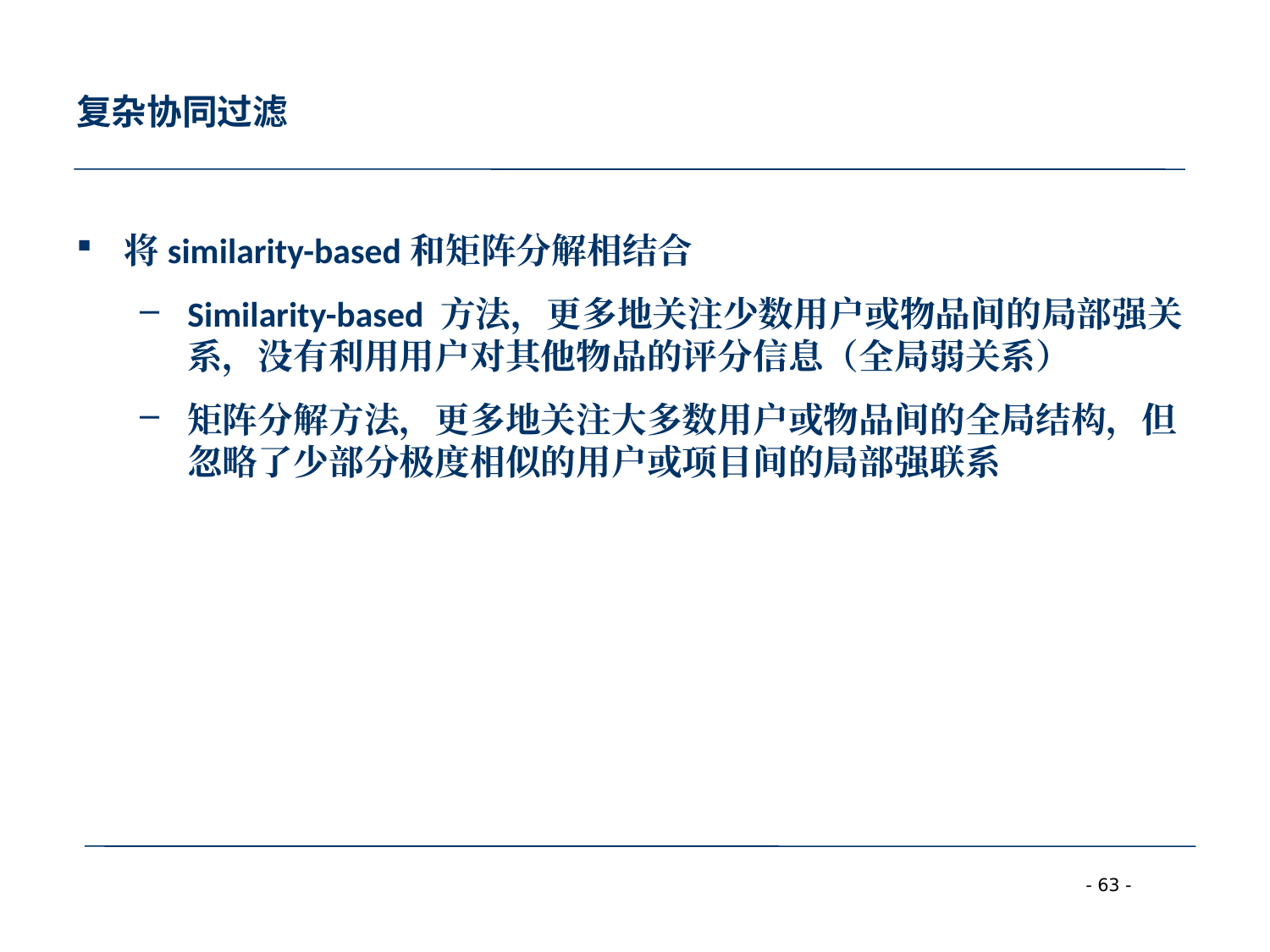

# 复杂协同过滤
将similarity-based和矩阵分解相结合
Similarity-based 方法，更多地关注少数用户或物品间的局部强关系，没有利用用户对其他物品的评分信息（全局弱关系）
矩阵分解方法，更多地关注大多数用户或物品间的全局结构，但忽略了少部分极度相似的用户或项目间的局部强联系